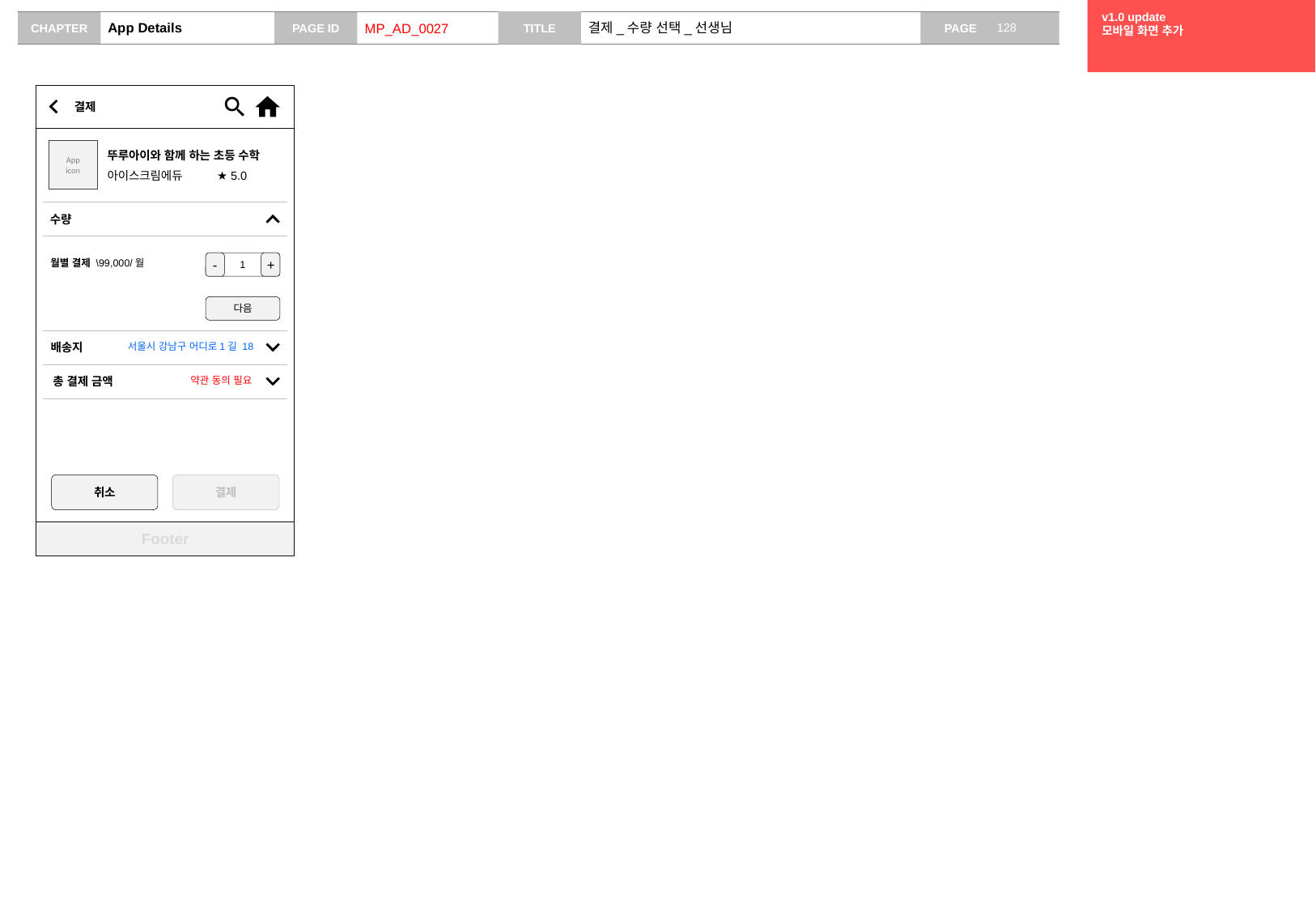

v1.0 update
모바일 화면 추가

# App Details
MP_AD_0027
결제_수량 선택_선생님
결제

App
icon
뚜루아이와 함께 하는 초등 수학
아이스크림에듀
★ 5.0
수량

-
1
+
월별 결제 \99,000/월
다음
배송지
서울시 강남구 어디로1길 18

총 결제 금액
약관 동의 필요

취소
결제
Footer